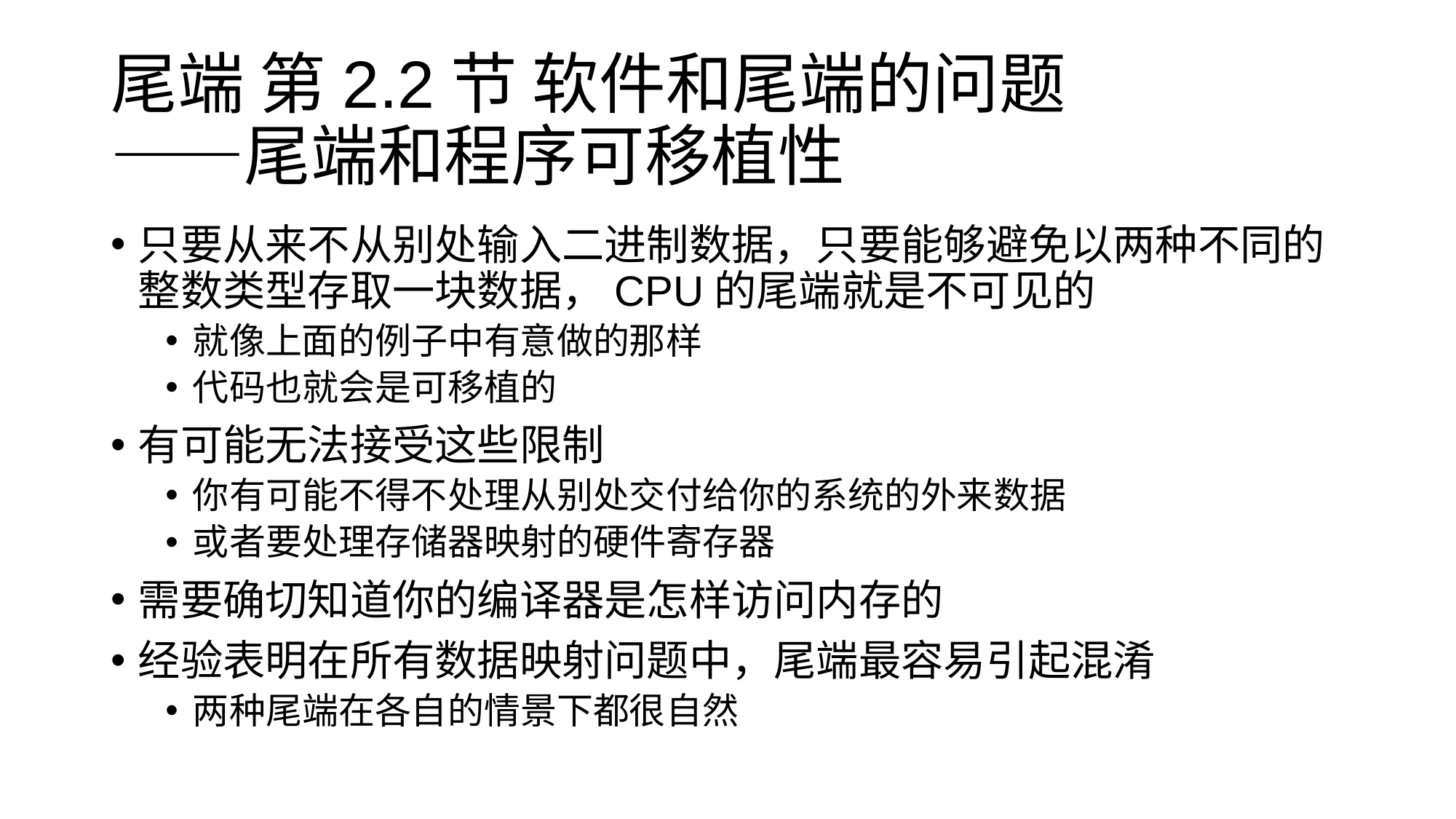

# 尾端 第2.2节 软件和尾端的问题 ——尾端和程序可移植性
只要从来不从别处输入二进制数据，只要能够避免以两种不同的整数类型存取一块数据，CPU的尾端就是不可见的
就像上面的例子中有意做的那样
代码也就会是可移植的
有可能无法接受这些限制
你有可能不得不处理从别处交付给你的系统的外来数据
或者要处理存储器映射的硬件寄存器
需要确切知道你的编译器是怎样访问内存的
经验表明在所有数据映射问题中，尾端最容易引起混淆
两种尾端在各自的情景下都很自然